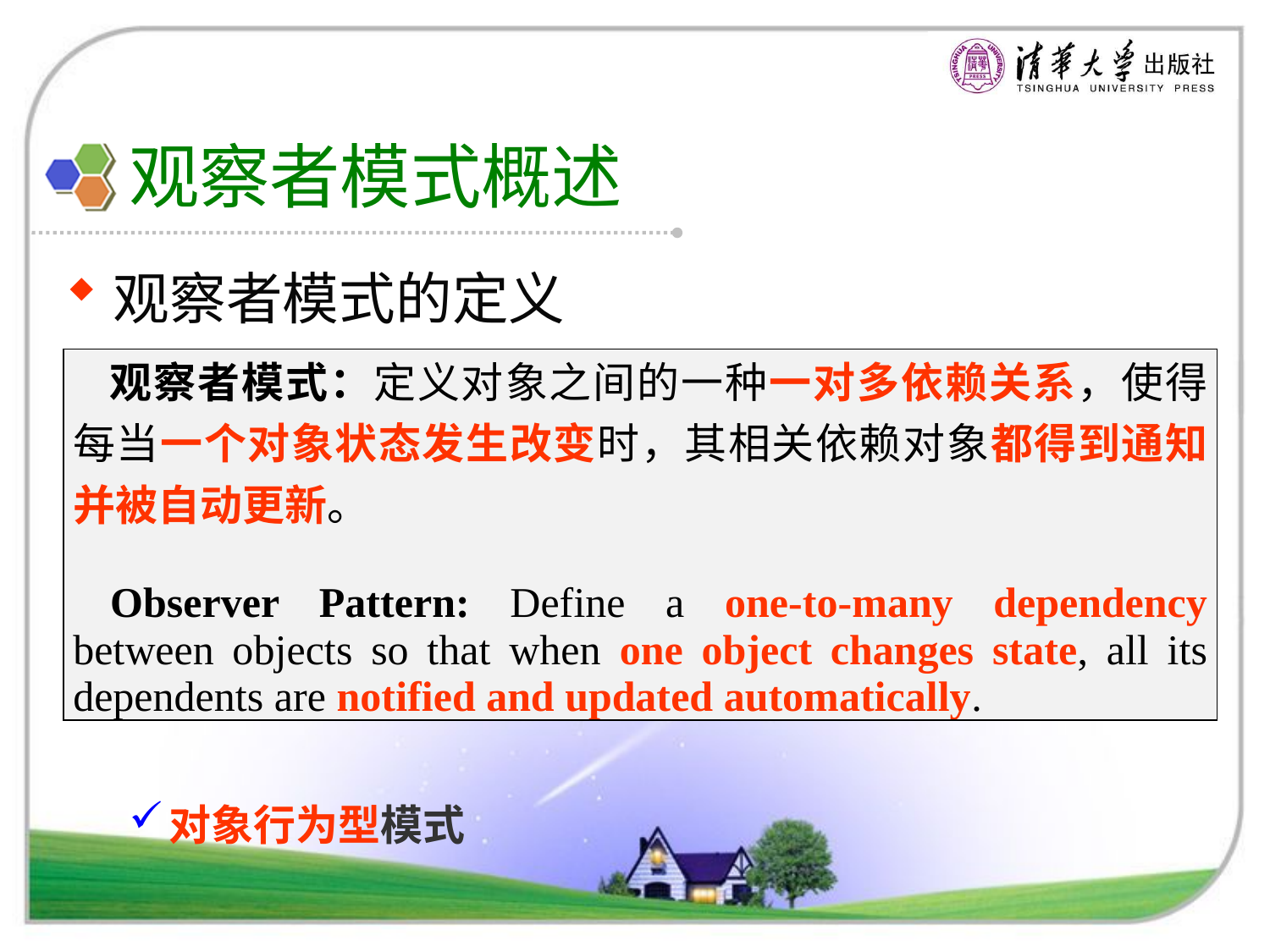

# 观察者模式概述
观察者模式的定义

对象行为型模式
| 观察者模式：定义对象之间的一种一对多依赖关系，使得每当一个对象状态发生改变时，其相关依赖对象都得到通知并被自动更新。 Observer Pattern: Define a one-to-many dependency between objects so that when one object changes state, all its dependents are notified and updated automatically. |
| --- |